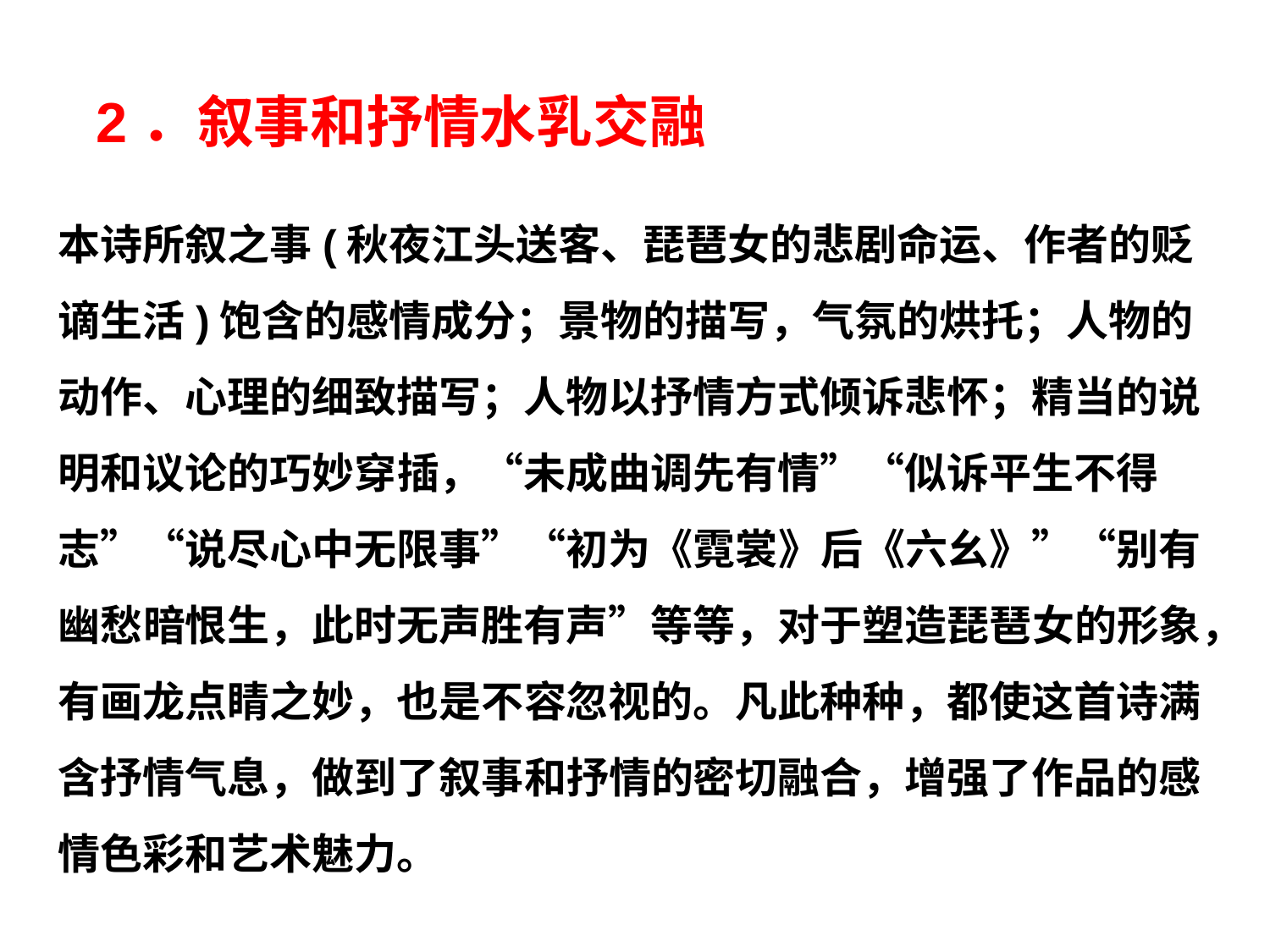

2．叙事和抒情水乳交融
本诗所叙之事(秋夜江头送客、琵琶女的悲剧命运、作者的贬谪生活)饱含的感情成分；景物的描写，气氛的烘托；人物的动作、心理的细致描写；人物以抒情方式倾诉悲怀；精当的说明和议论的巧妙穿插，“未成曲调先有情”“似诉平生不得志”“说尽心中无限事”“初为《霓裳》后《六幺》”“别有幽愁暗恨生，此时无声胜有声”等等，对于塑造琵琶女的形象，有画龙点睛之妙，也是不容忽视的。凡此种种，都使这首诗满含抒情气息，做到了叙事和抒情的密切融合，增强了作品的感情色彩和艺术魅力。